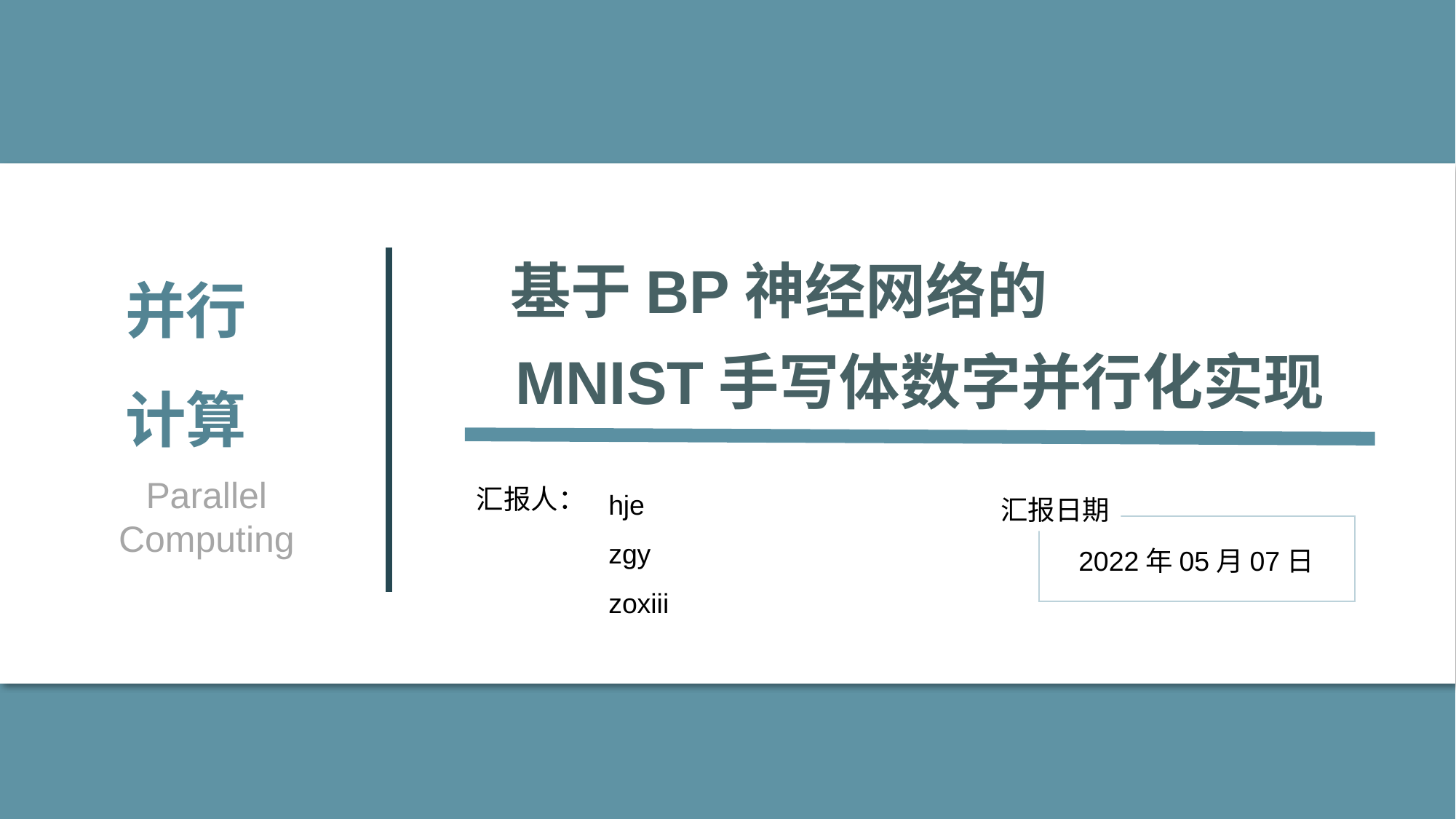

并行计算
基于BP神经网络的
MNIST手写体数字并行化实现
汇报人：
hje
zgy
zoxiii
Parallel Computing
汇报日期

2022年05月07日